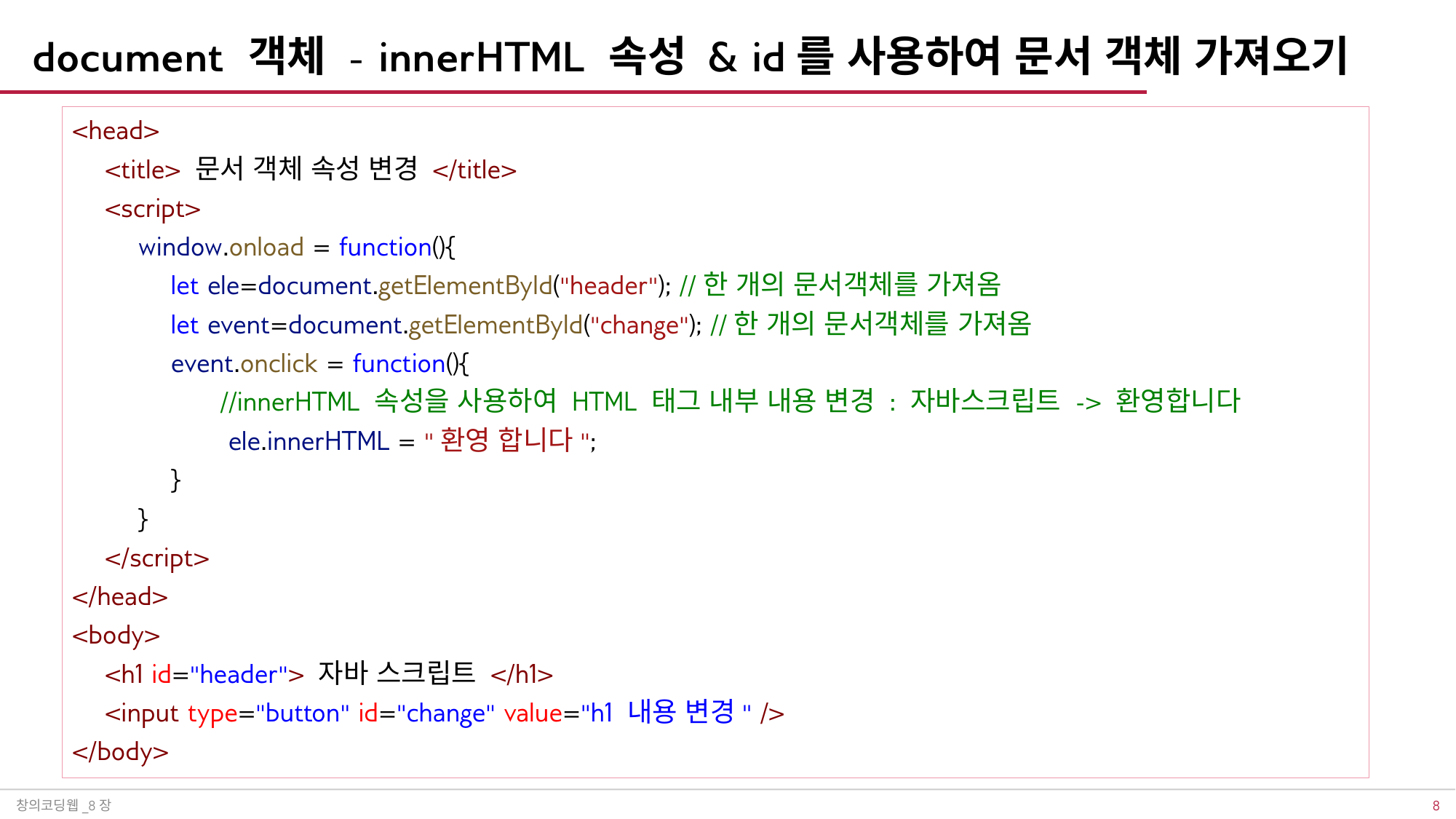

# document 객체 - innerHTML 속성 & id를 사용하여 문서 객체 가져오기
<head>
    <title> 문서 객체 속성 변경 </title>
    <script>
        window.onload = function(){
            let ele=document.getElementById("header"); //한 개의 문서객체를 가져옴
            let event=document.getElementById("change"); //한 개의 문서객체를 가져옴
            event.onclick = function(){
                  //innerHTML 속성을 사용하여 HTML 태그 내부 내용 변경 : 자바스크립트 -> 환영합니다
                   ele.innerHTML = "환영 합니다";
            }
        }
    </script>
</head>
<body>
    <h1 id="header"> 자바 스크립트 </h1>
    <input type="button" id="change" value="h1 내용 변경" />
</body>
8
창의코딩웹_8장